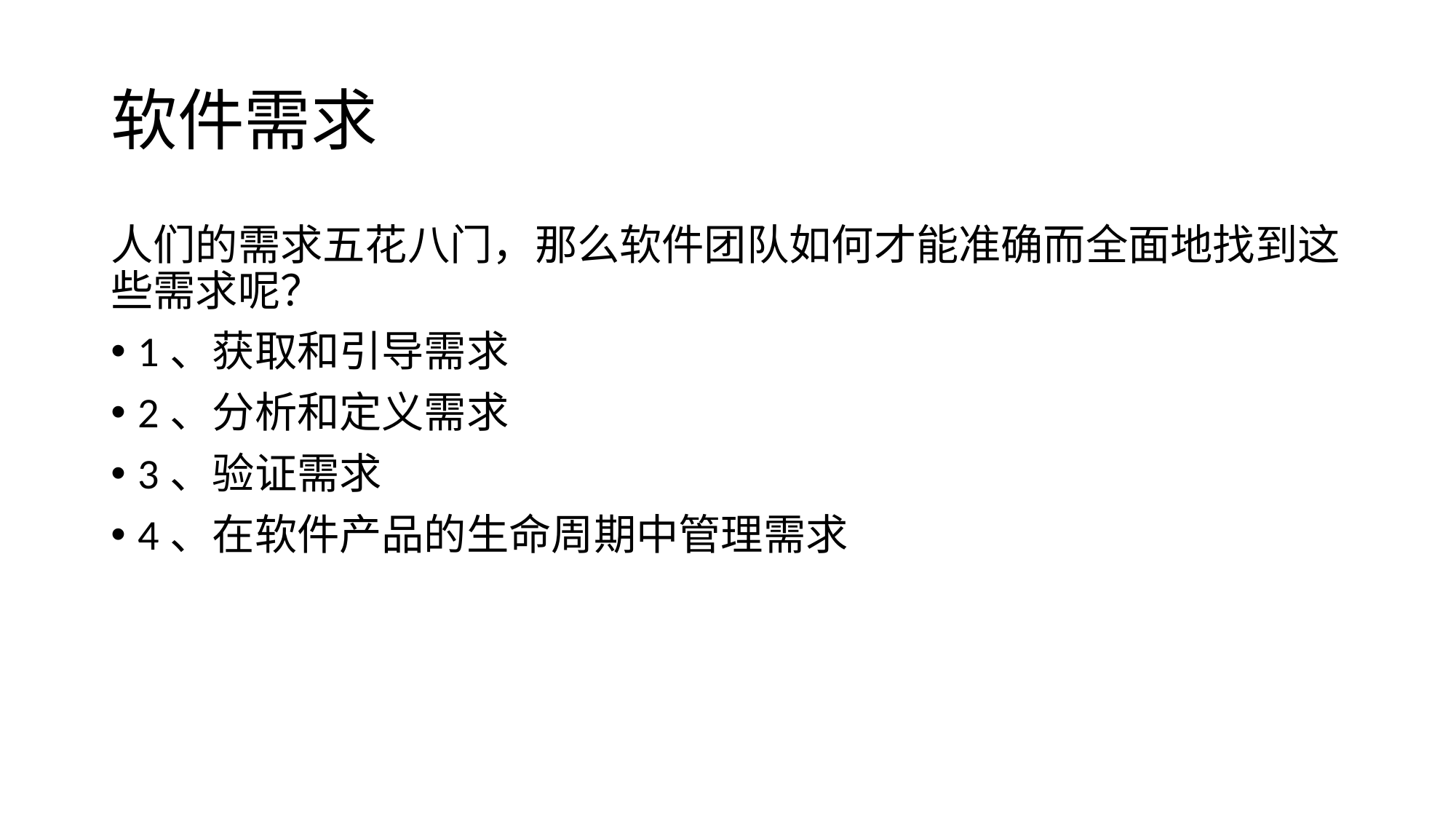

# 软件需求
人们的需求五花八门，那么软件团队如何才能准确而全面地找到这些需求呢？
1、获取和引导需求
2、分析和定义需求
3、验证需求
4、在软件产品的生命周期中管理需求